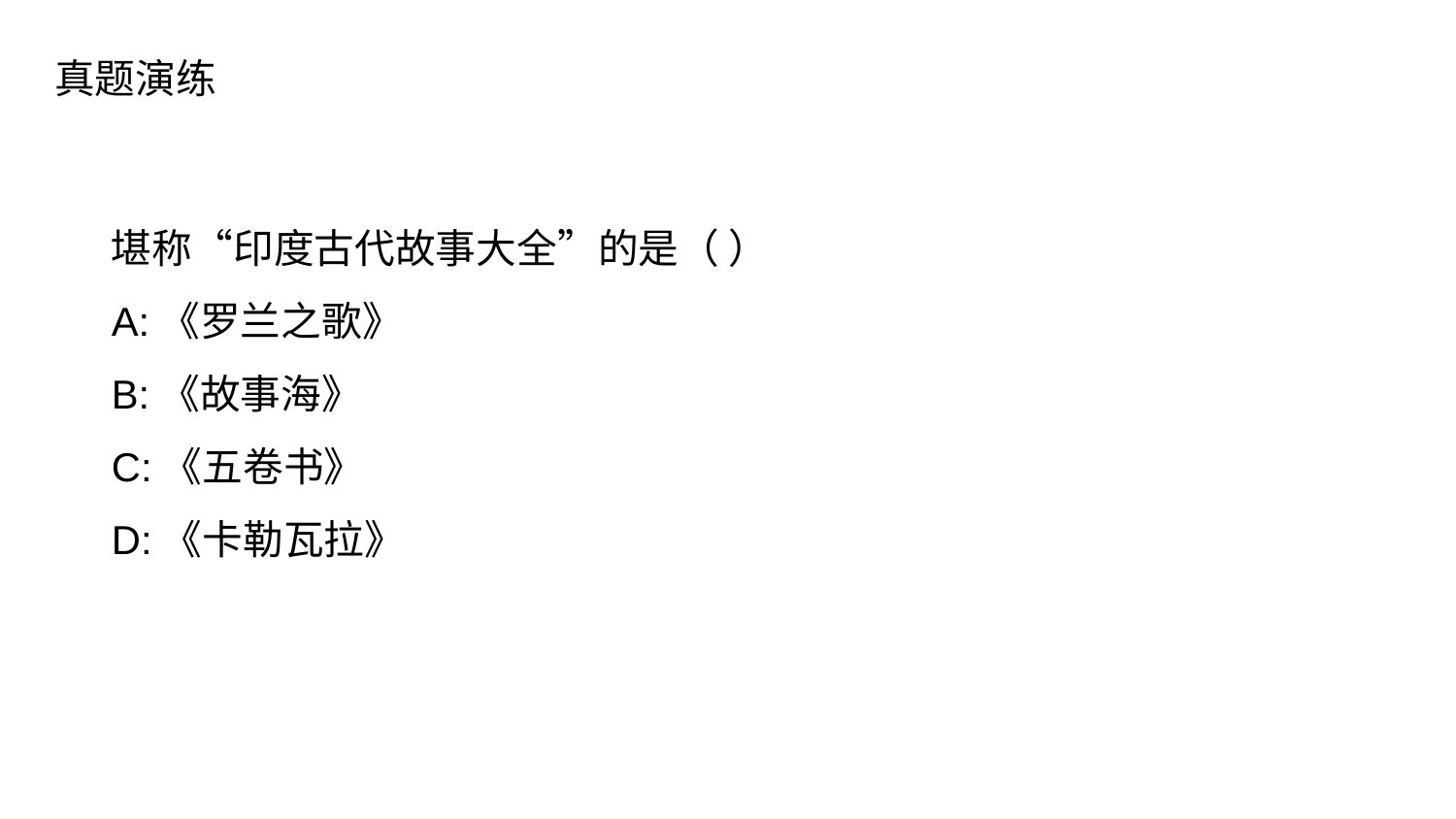

真题演练
堪称“印度古代故事大全”的是（ ）
A:《罗兰之歌》
B:《故事海》
C:《五卷书》
D:《卡勒瓦拉》